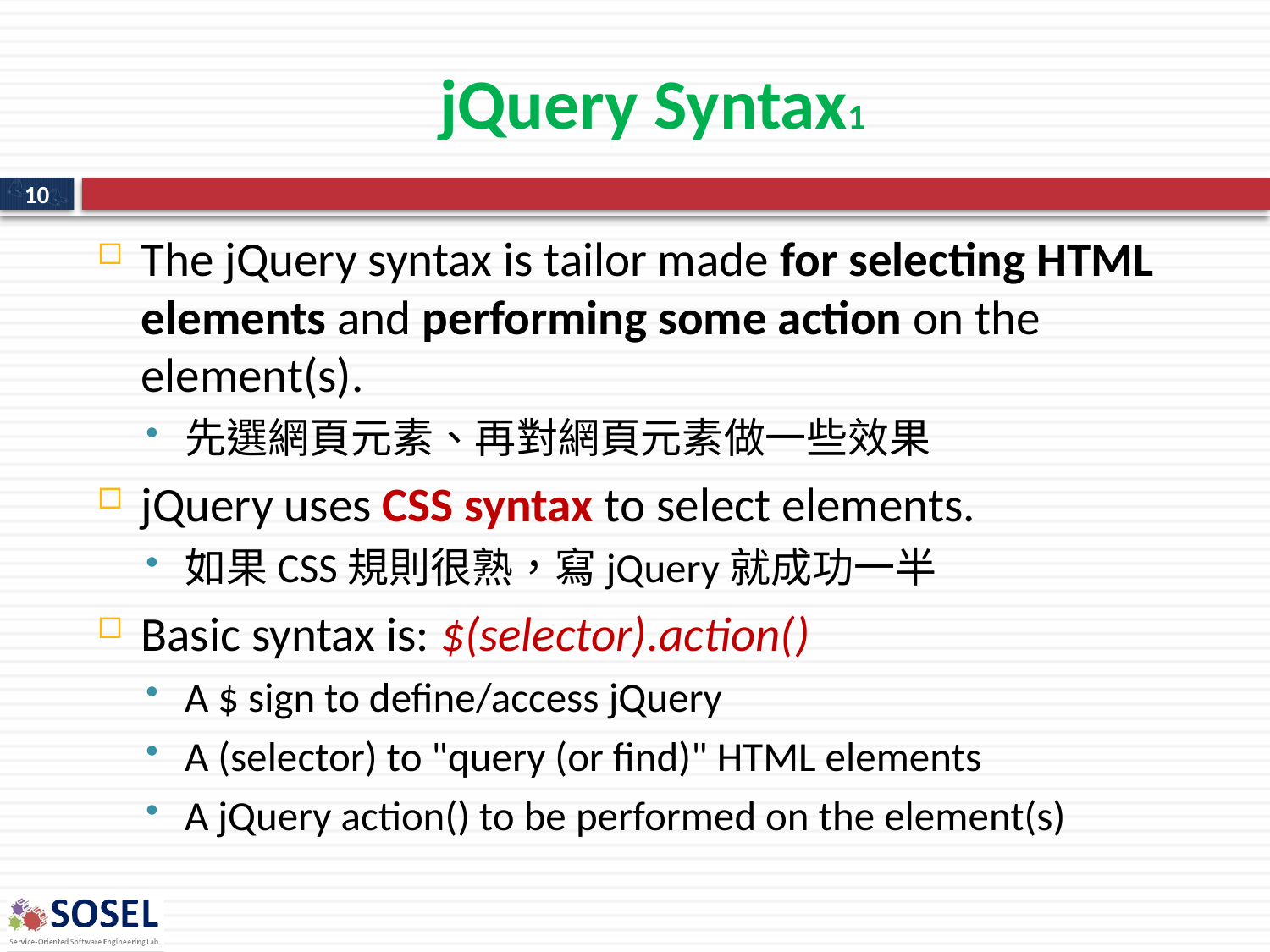

# jQuery Syntax1
10
The jQuery syntax is tailor made for selecting HTML elements and performing some action on the element(s).
先選網頁元素、再對網頁元素做一些效果
jQuery uses CSS syntax to select elements.
如果CSS規則很熟，寫jQuery就成功一半
Basic syntax is: $(selector).action()
A $ sign to define/access jQuery
A (selector) to "query (or find)" HTML elements
A jQuery action() to be performed on the element(s)